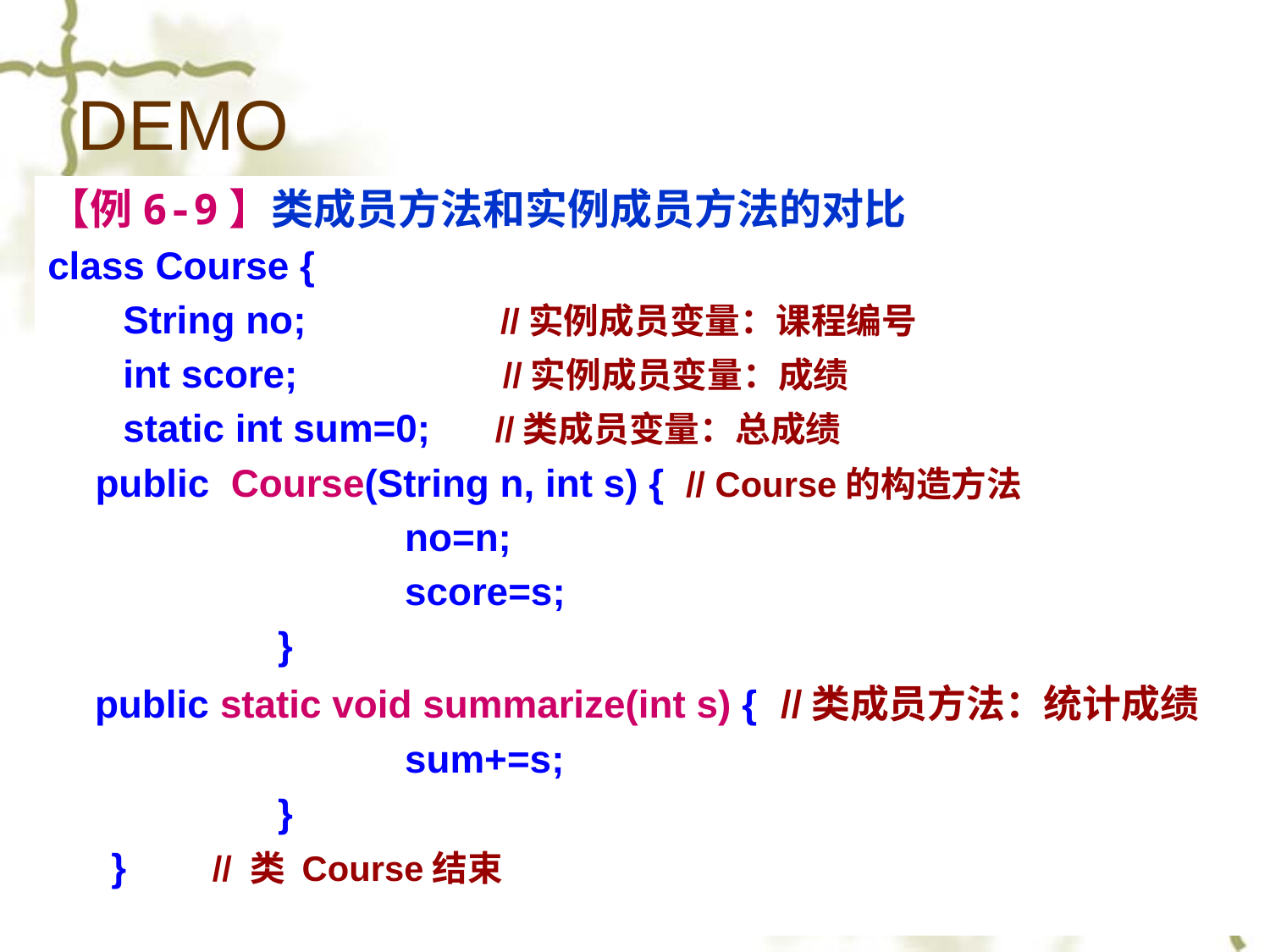

# DEMO
【例6-9】类成员方法和实例成员方法的对比
class Course {
       String no;                  //实例成员变量：课程编号
       int score;                   //实例成员变量：成绩
       static int sum=0;      //类成员变量：总成绩
	public  Course(String n, int s) {  // Course的构造方法
			no=n;
     		score=s;
		}
    public static void summarize(int s) {  //类成员方法：统计成绩
			sum+=s;
		}
}        // 类 Course结束